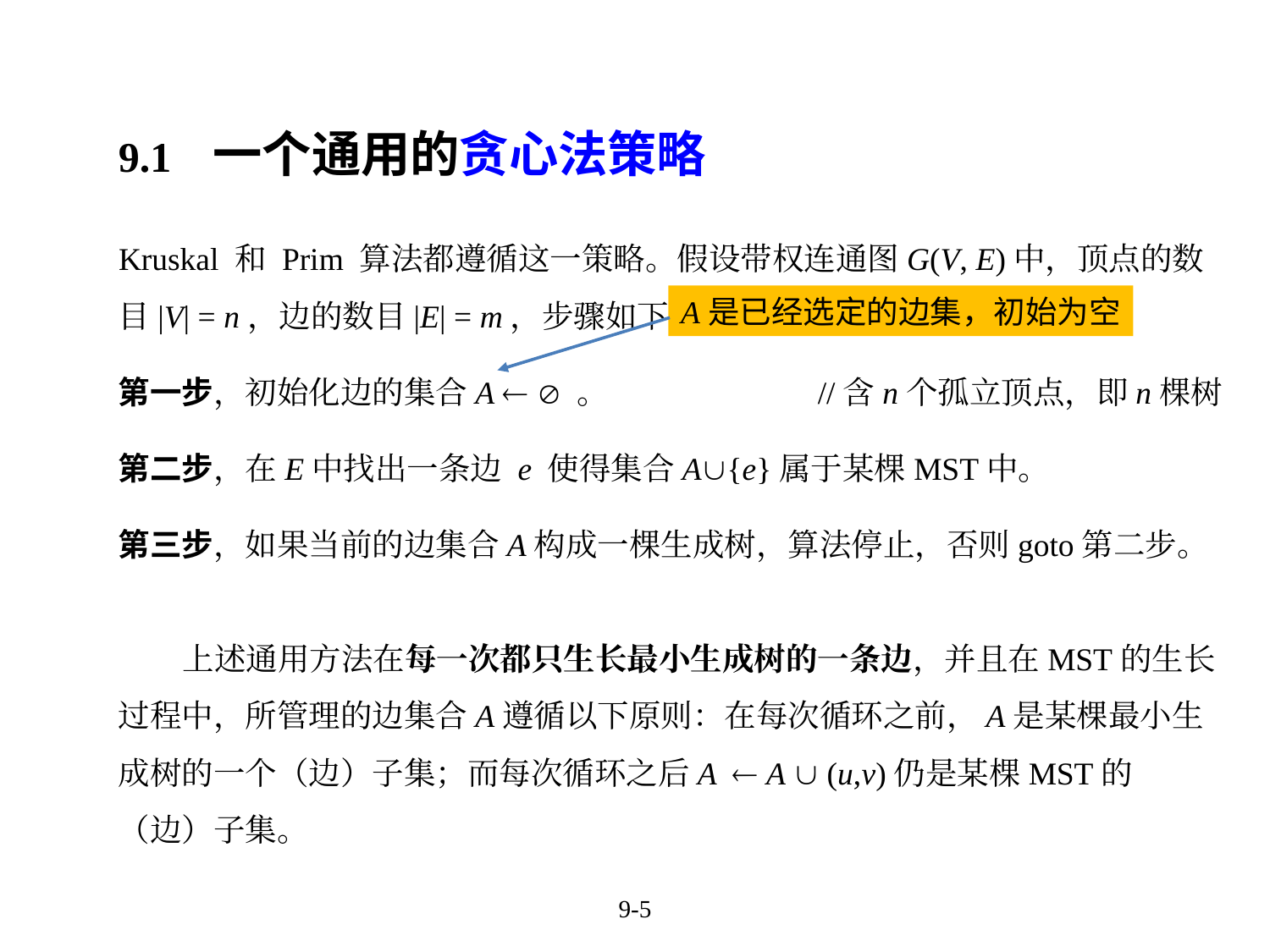

9.1   一个通用的贪心法策略

Kruskal 和 Prim 算法都遵循这一策略。假设带权连通图G(V, E)中，顶点的数目|V| = n，边的数目|E| = m，步骤如下：
第一步，初始化边的集合A ← ∅ 。		//含n个孤立顶点，即n棵树
第二步，在E中找出一条边 e 使得集合A∪{e}属于某棵MST中。
第三步，如果当前的边集合A构成一棵生成树，算法停止，否则goto第二步。

上述通用方法在每一次都只生长最小生成树的一条边，并且在MST的生长过程中，所管理的边集合A遵循以下原则：在每次循环之前，A是某棵最小生成树的一个（边）子集；而每次循环之后A  ← A ∪ (u,v)仍是某棵MST的（边）子集。

A是已经选定的边集，初始为空
9-5